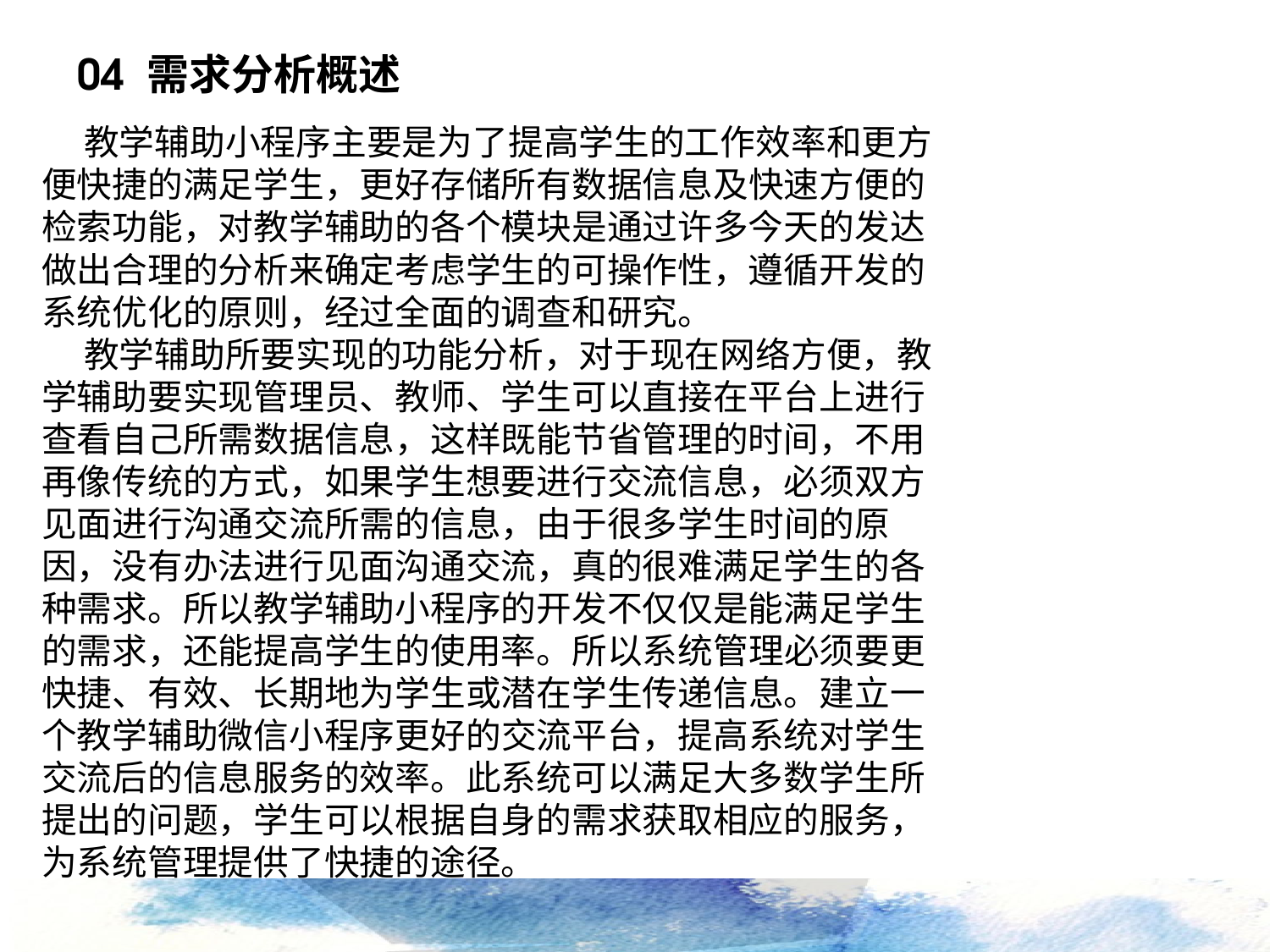

04 需求分析概述
教学辅助小程序主要是为了提高学生的工作效率和更方便快捷的满足学生，更好存储所有数据信息及快速方便的检索功能，对教学辅助的各个模块是通过许多今天的发达做出合理的分析来确定考虑学生的可操作性，遵循开发的系统优化的原则，经过全面的调查和研究。
教学辅助所要实现的功能分析，对于现在网络方便，教学辅助要实现管理员、教师、学生可以直接在平台上进行查看自己所需数据信息，这样既能节省管理的时间，不用再像传统的方式，如果学生想要进行交流信息，必须双方见面进行沟通交流所需的信息，由于很多学生时间的原因，没有办法进行见面沟通交流，真的很难满足学生的各种需求。所以教学辅助小程序的开发不仅仅是能满足学生的需求，还能提高学生的使用率。所以系统管理必须要更快捷、有效、长期地为学生或潜在学生传递信息。建立一个教学辅助微信小程序更好的交流平台，提高系统对学生交流后的信息服务的效率。此系统可以满足大多数学生所提出的问题，学生可以根据自身的需求获取相应的服务，为系统管理提供了快捷的途径。